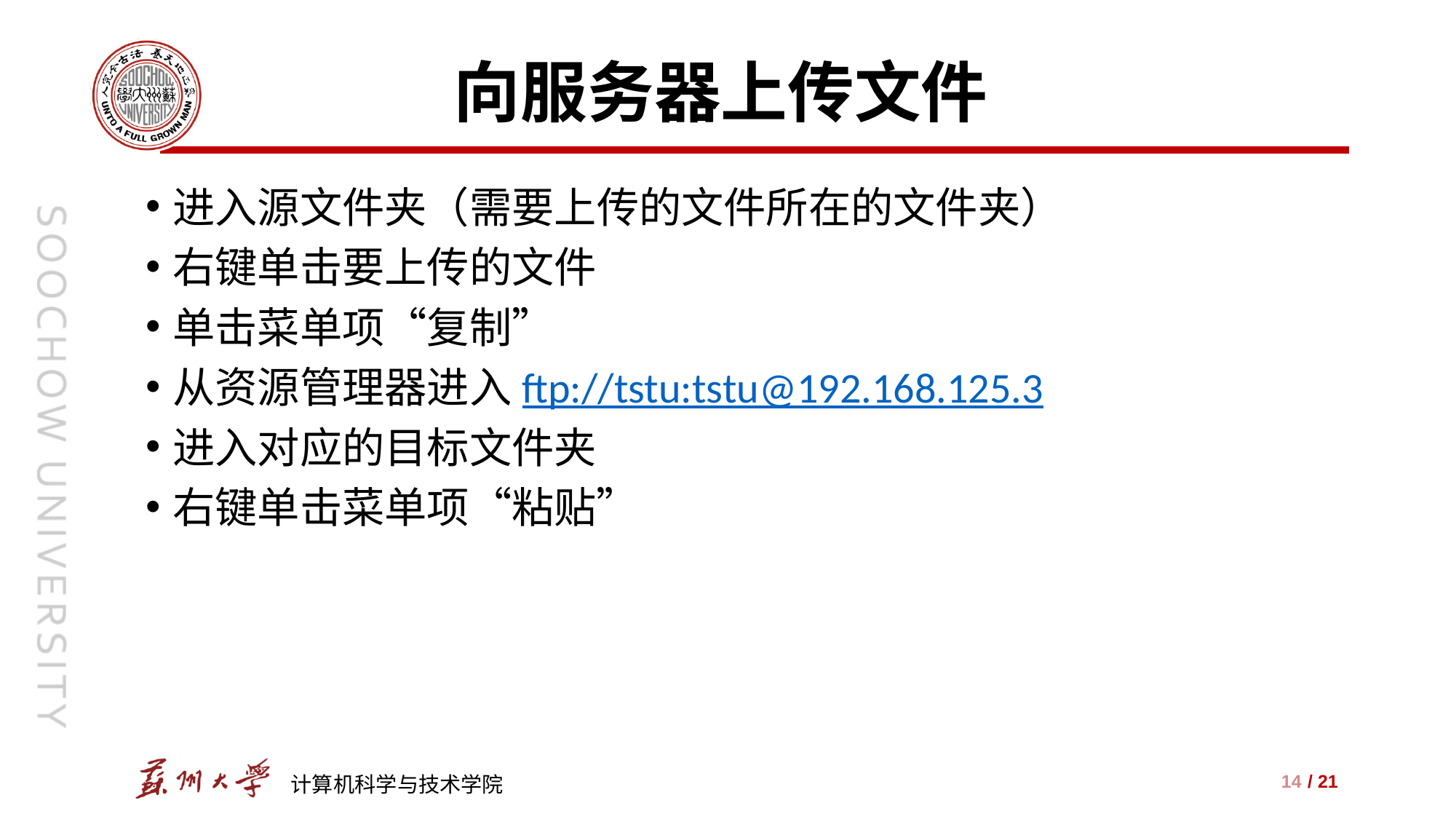

# 向服务器上传文件
进入源文件夹（需要上传的文件所在的文件夹）
右键单击要上传的文件
单击菜单项“复制”
从资源管理器进入ftp://tstu:tstu@192.168.125.3
进入对应的目标文件夹
右键单击菜单项“粘贴”
14